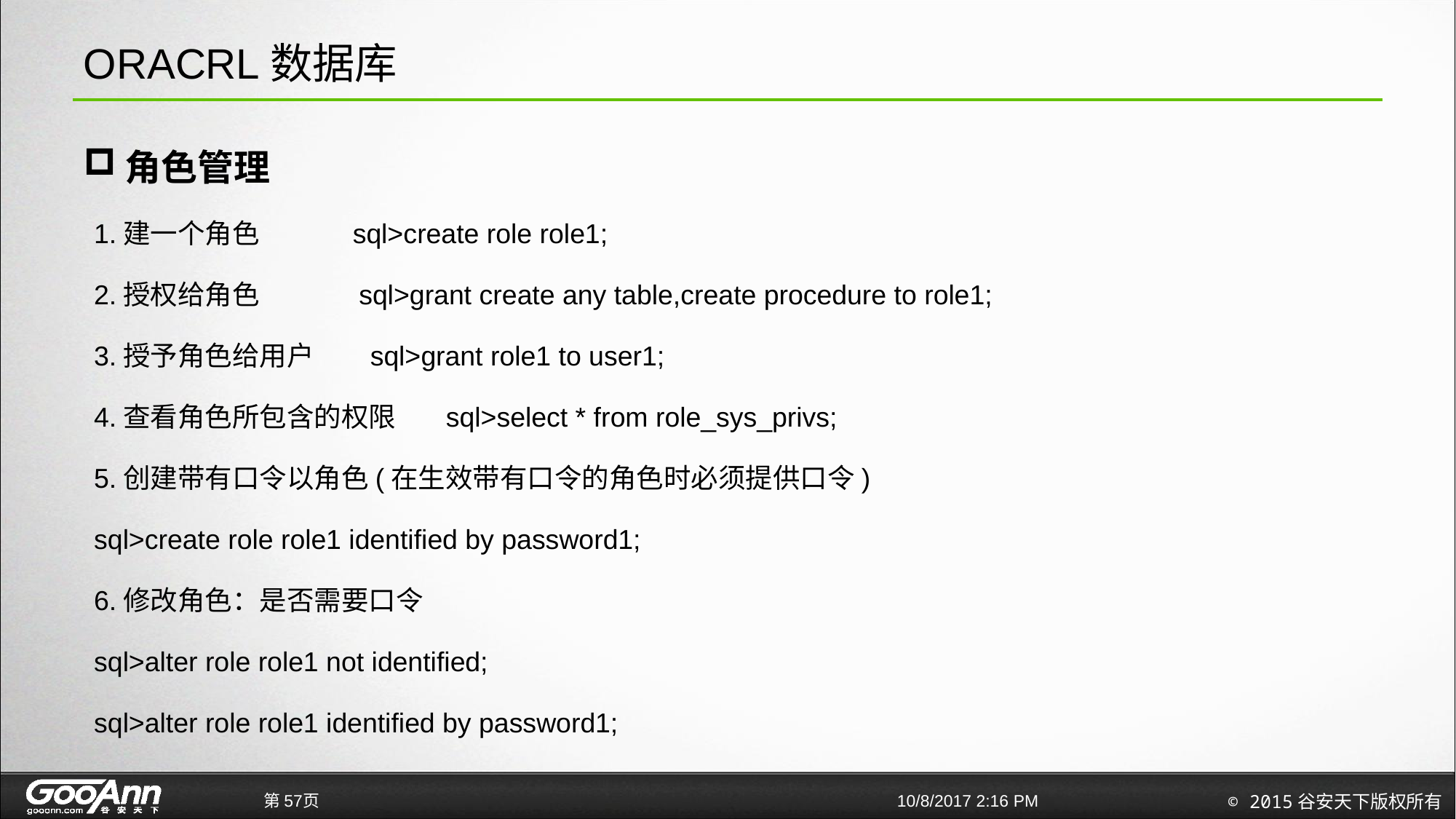

# ORACRL数据库
角色管理
1.建一个角色              sql>create role role1;
2.授权给角色               sql>grant create any table,create procedure to role1;
3.授予角色给用户        sql>grant role1 to user1;
4.查看角色所包含的权限       sql>select * from role_sys_privs;
5.创建带有口令以角色(在生效带有口令的角色时必须提供口令)
sql>create role role1 identified by password1;
6.修改角色：是否需要口令
sql>alter role role1 not identified;
sql>alter role role1 identified by password1;